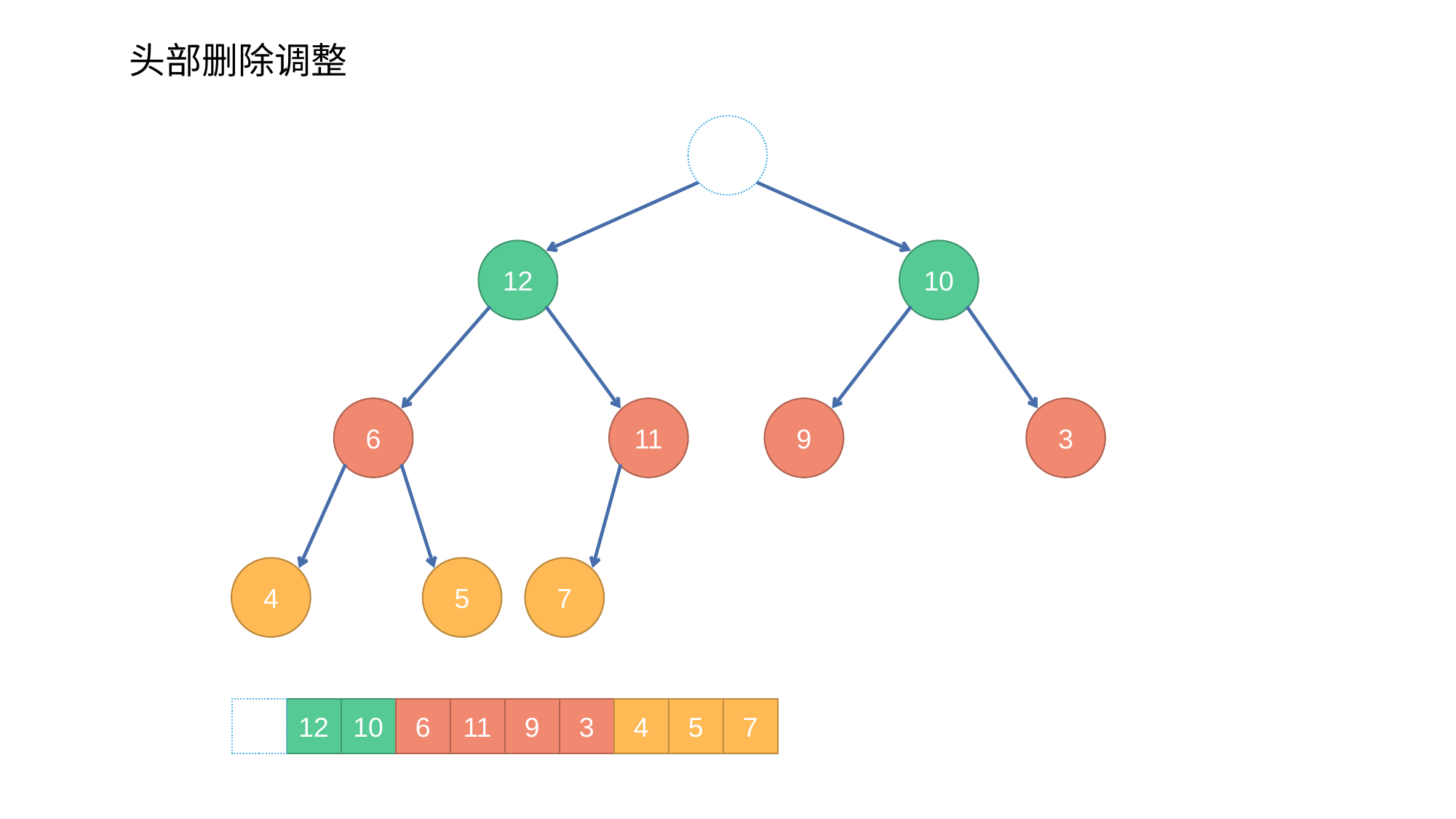

头部删除调整

12
10
6
11
9
3
4
5
7

12
10
6
11
9
3
4
5
7